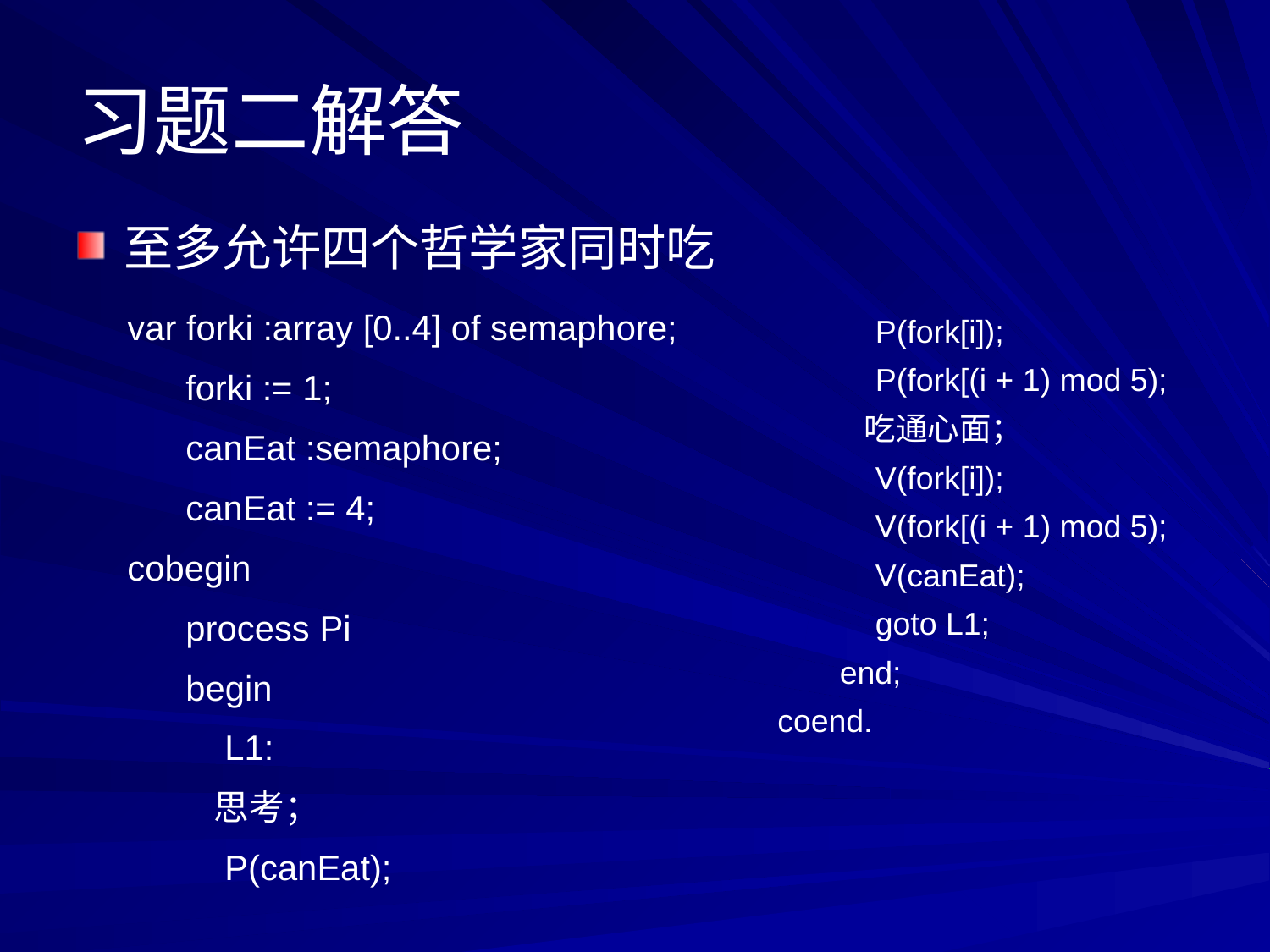

# 习题二解答
至多允许四个哲学家同时吃
var forki :array [0..4] of semaphore;
      forki := 1;
      canEat :semaphore;
      canEat := 4;
cobegin
      process Pi
      begin
          L1:
          思考；
          P(canEat);
           P(fork[i]);
           P(fork[(i + 1) mod 5);
           吃通心面；
           V(fork[i]);
           V(fork[(i + 1) mod 5);
           V(canEat);
           goto L1;
       end;
coend.